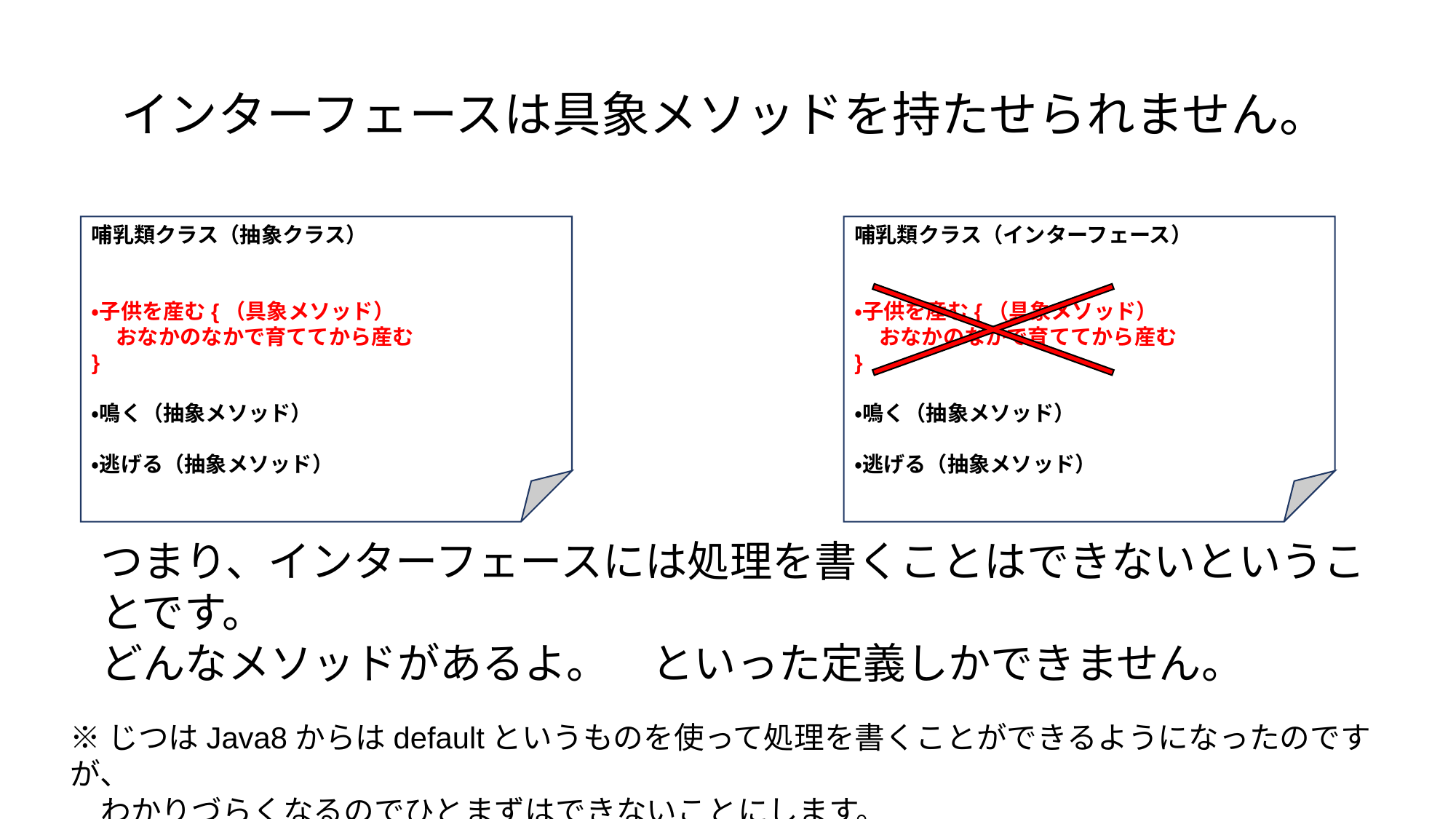

インターフェースは具象メソッドを持たせられません。
哺乳類クラス（インターフェース）

・子供を産む{（具象メソッド）
    おなかのなかで育ててから産む
}

・鳴く（抽象メソッド）

・逃げる（抽象メソッド）
哺乳類クラス（抽象クラス）

・子供を産む{（具象メソッド）
    おなかのなかで育ててから産む
}

・鳴く（抽象メソッド）

・逃げる（抽象メソッド）

つまり、インターフェースには処理を書くことはできないということです。
どんなメソッドがあるよ。　といった定義しかできません。
※じつはJava8からはdefaultというものを使って処理を書くことができるようになったのですが、
　わかりづらくなるのでひとまずはできないことにします。